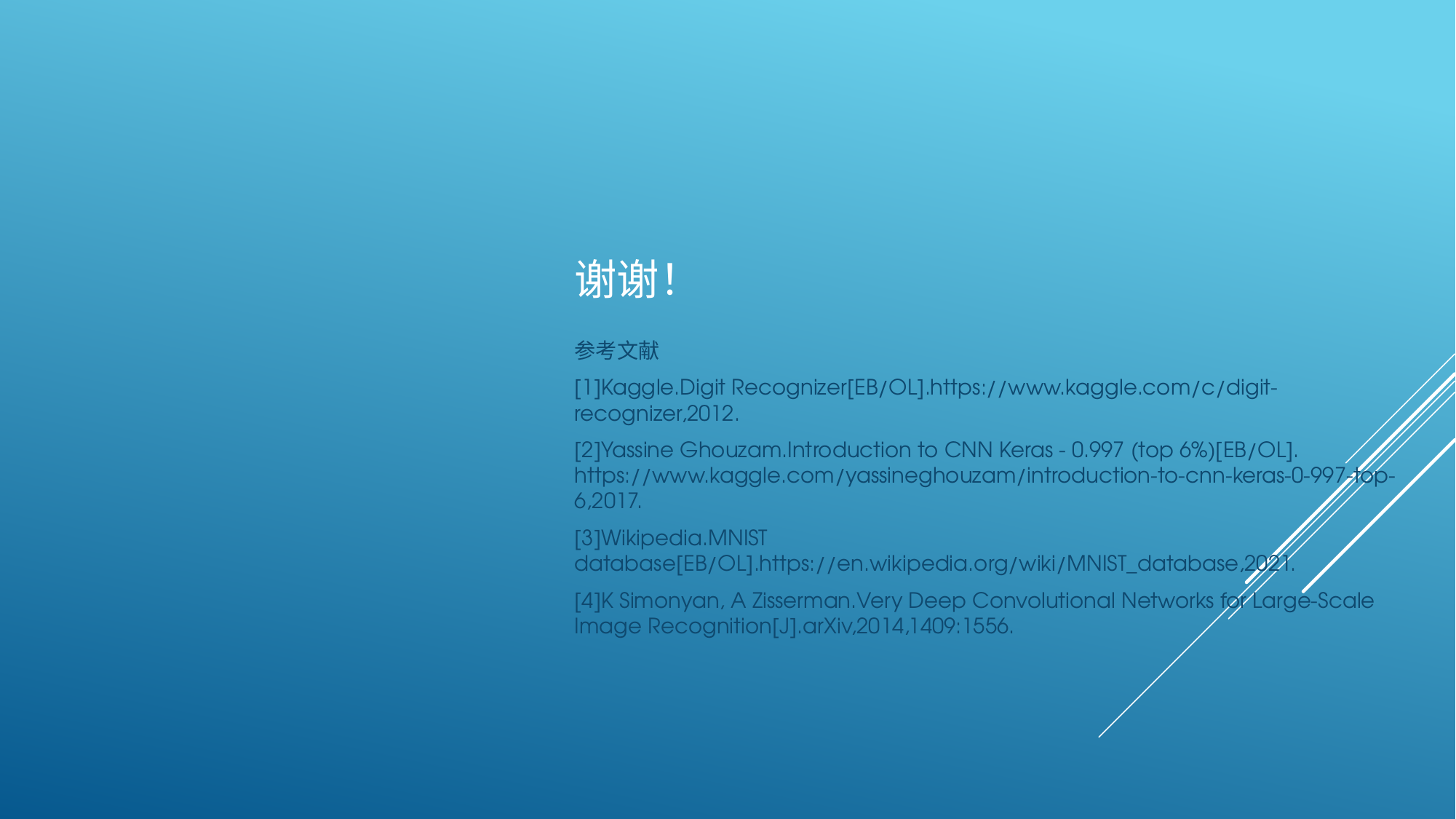

# 谢谢！
参考文献
[1]Kaggle.Digit Recognizer[EB/OL].https://www.kaggle.com/c/digit-recognizer,2012.
[2]Yassine Ghouzam.Introduction to CNN Keras - 0.997 (top 6%)[EB/OL]. https://www.kaggle.com/yassineghouzam/introduction-to-cnn-keras-0-997-top-6,2017.
[3]Wikipedia.MNIST database[EB/OL].https://en.wikipedia.org/wiki/MNIST_database,2021.
[4]K Simonyan, A Zisserman.Very Deep Convolutional Networks for Large-Scale Image Recognition[J].arXiv,2014,1409:1556.